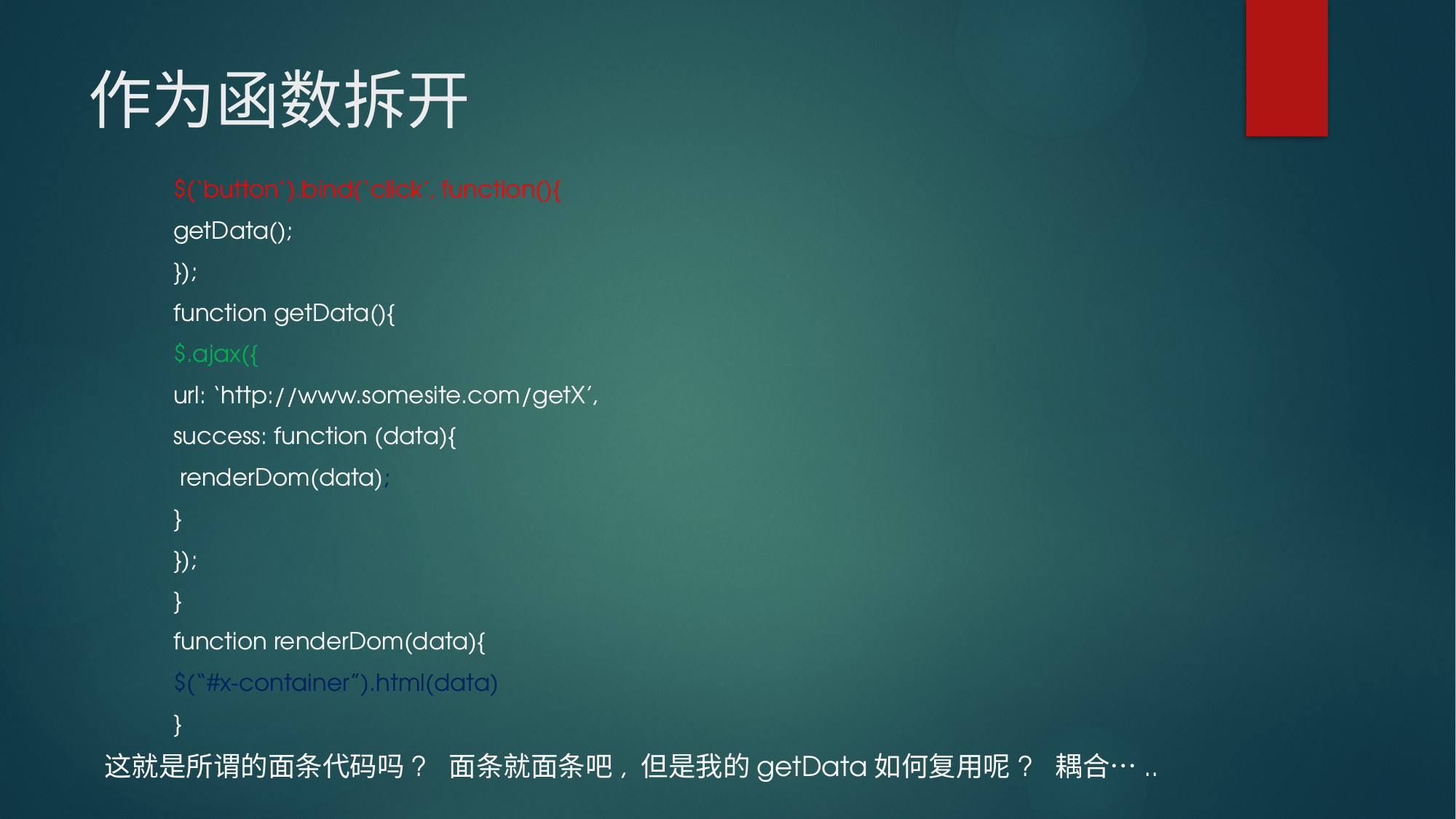

# 作为函数拆开
$(‘button’).bind(‘click’, function(){
		getData();
});
function getData(){
		$.ajax({
			url: ‘http://www.somesite.com/getX’,
			success: function (data){
				 renderDom(data);
			}
		});
}
function renderDom(data){
		$(“#x-container”).html(data)
}

这就是所谓的面条代码吗?  面条就面条吧, 但是我的getData如何复用呢?  耦合…..